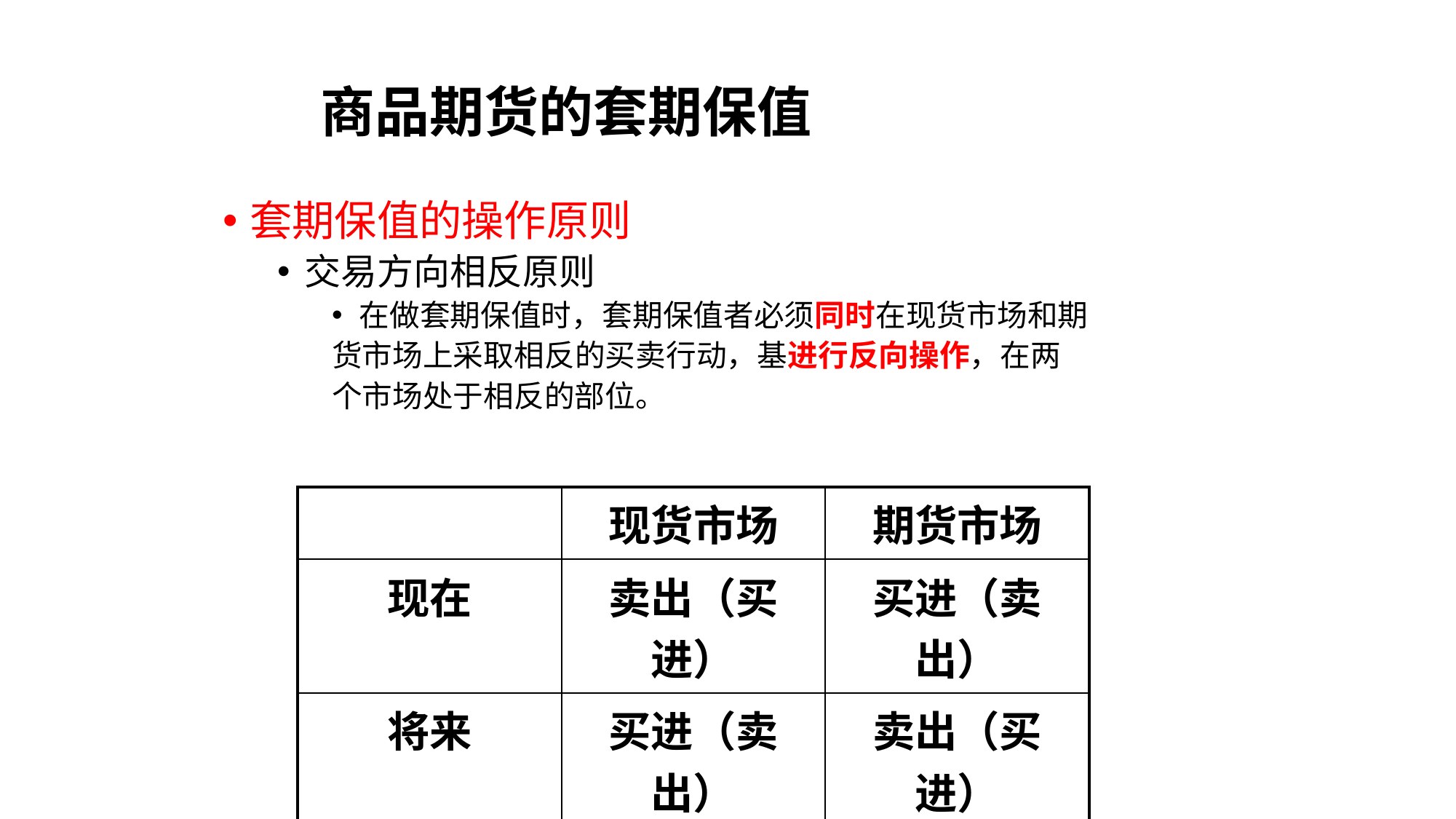

# 商品期货的套期保值
套期保值的操作原则
交易方向相反原则
在做套期保值时，套期保值者必须同时在现货市场和期
货市场上采取相反的买卖行动，基进行反向操作，在两
个市场处于相反的部位。
|  | 现货市场 | 期货市场 |
| --- | --- | --- |
| 现在 | 卖出（买进） | 买进（卖出） |
| 将来 | 买进（卖出） | 卖出（买进） |